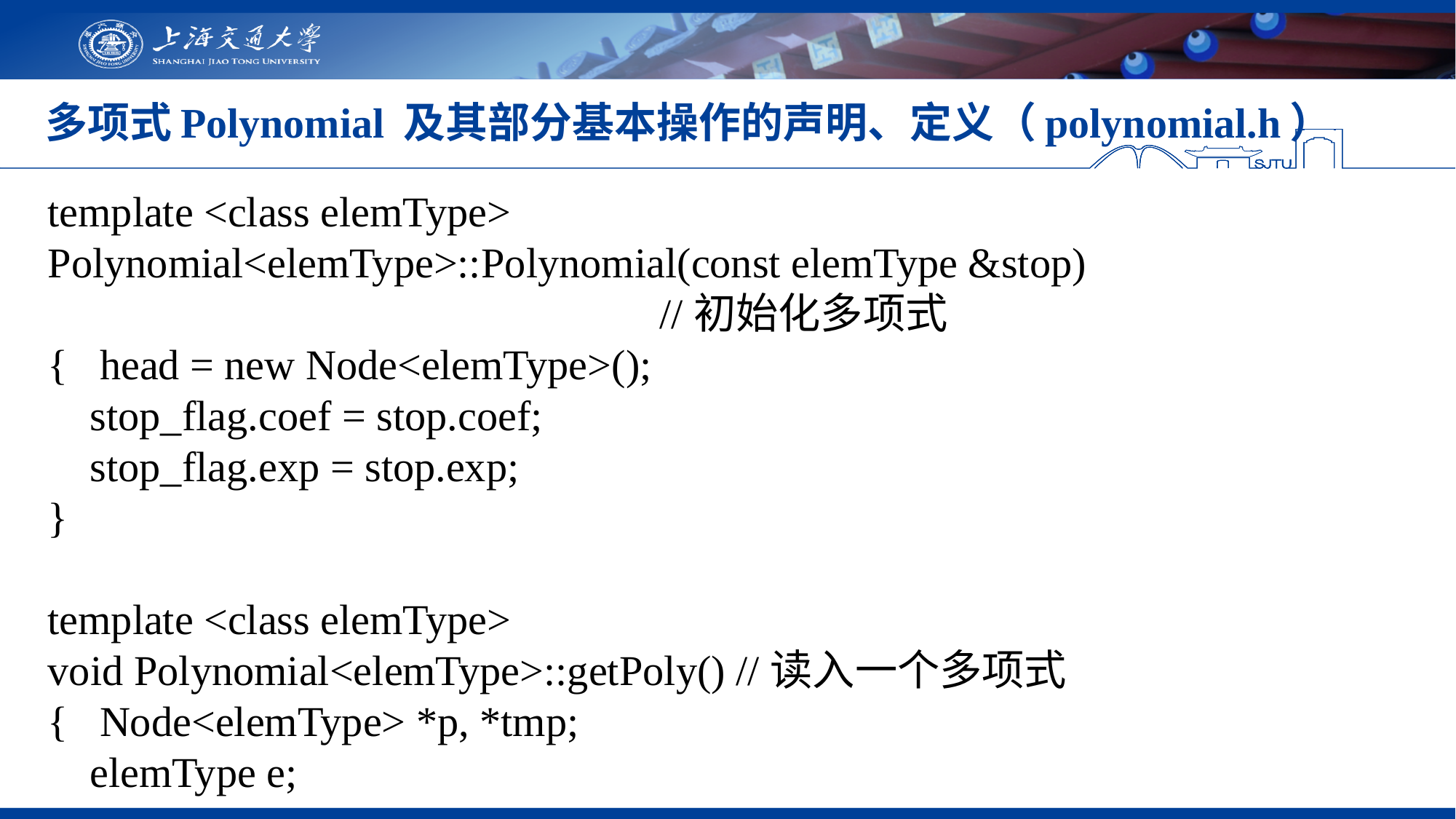

# 多项式Polynomial 及其部分基本操作的声明、定义（polynomial.h）
template <class elemType>
Polynomial<elemType>::Polynomial(const elemType &stop)
                                                          //初始化多项式
{   head = new Node<elemType>();
    stop_flag.coef = stop.coef;
    stop_flag.exp = stop.exp;
}

template <class elemType>
void Polynomial<elemType>::getPoly() //读入一个多项式
{   Node<elemType> *p, *tmp;
    elemType e;